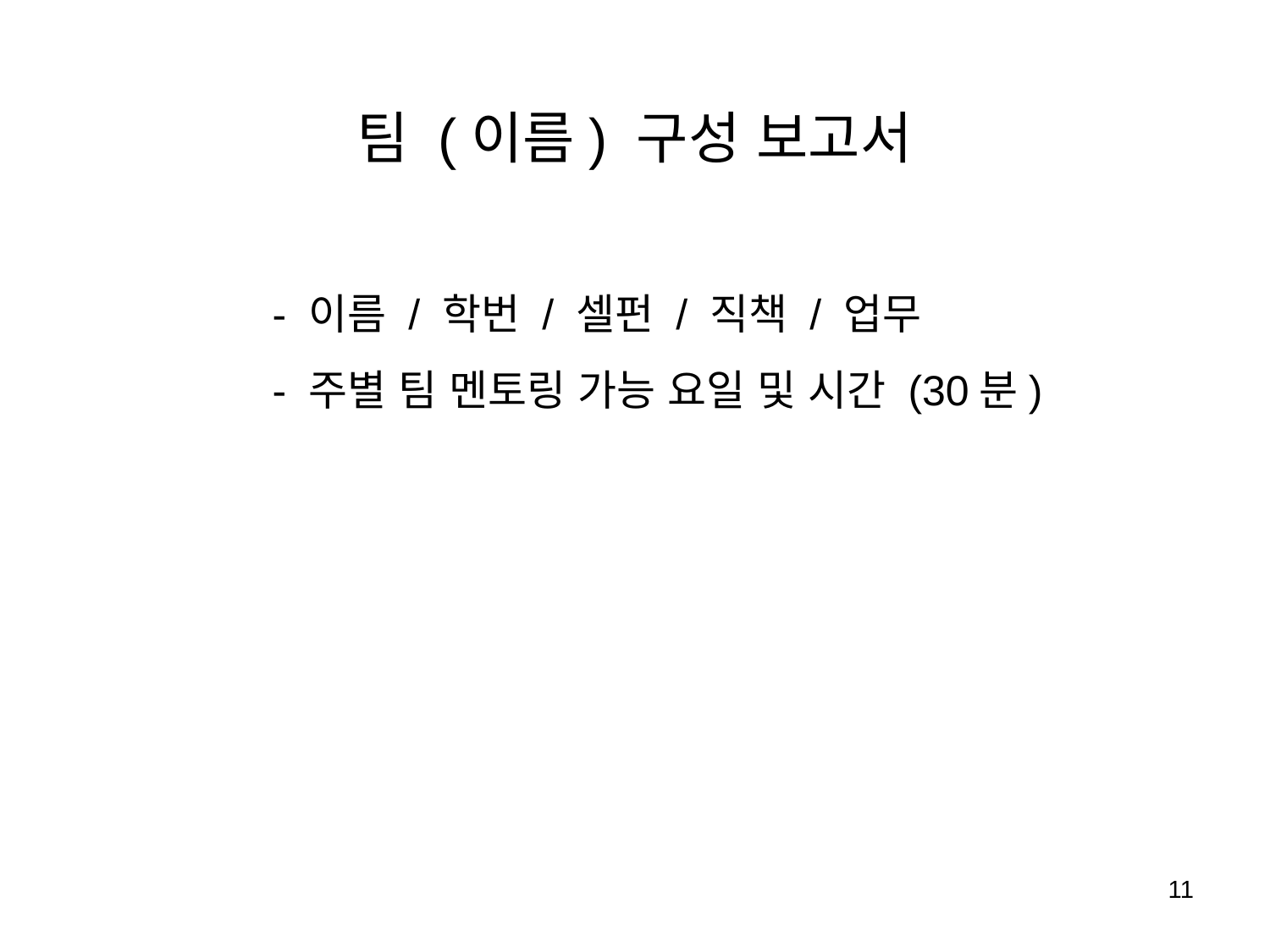

팀 (이름) 구성 보고서
- 이름 / 학번 / 셀펀 / 직책 / 업무
- 주별 팀 멘토링 가능 요일 및 시간 (30분)
11